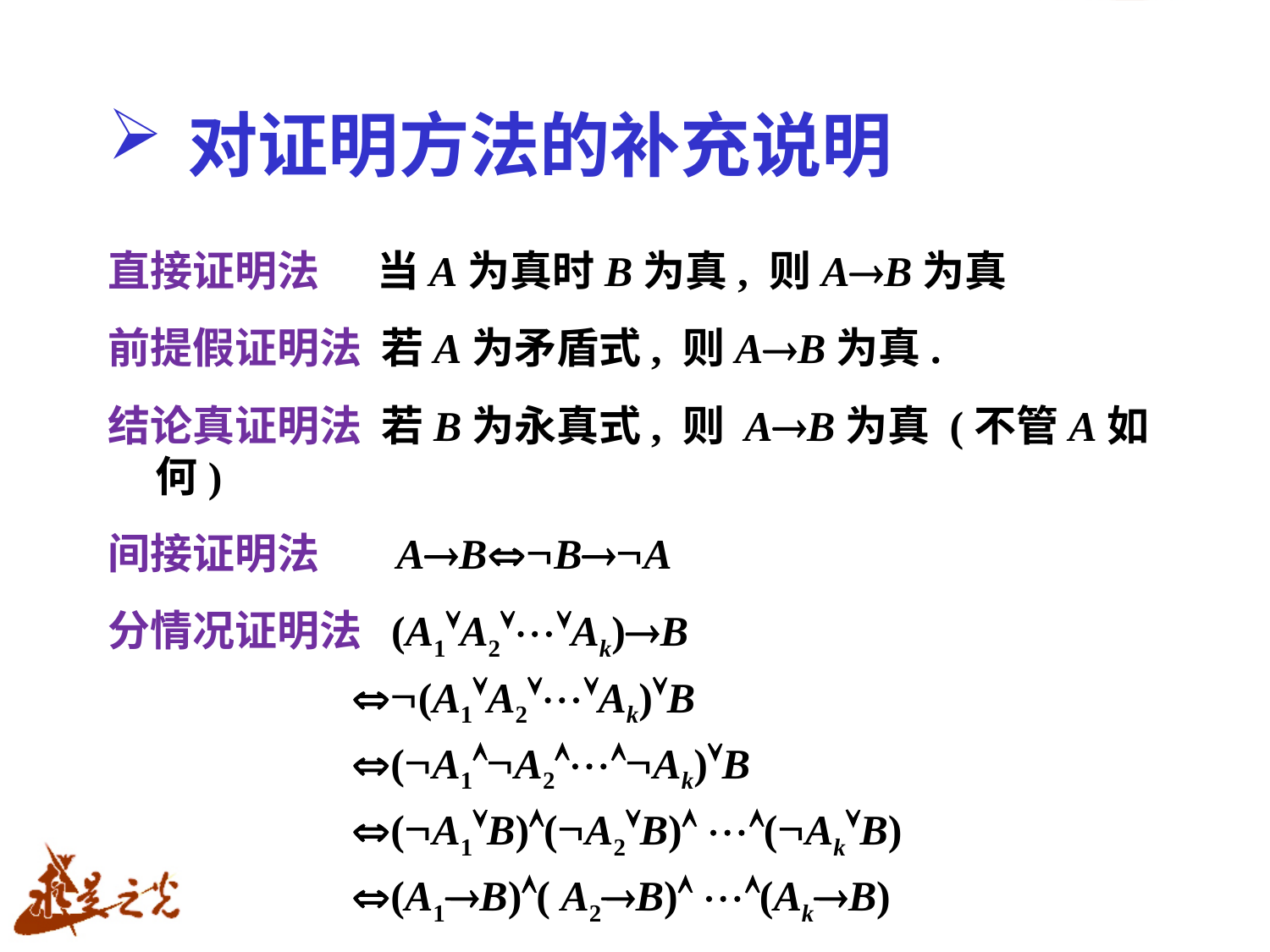

# 对证明方法的补充说明
直接证明法      当A为真时B为真, 则A→B为真
前提假证明法  若A为矛盾式, 则A→B为真.
结论真证明法  若B为永真式, 则 A→B为真 (不管A如何)
间接证明法       A→B⇔¬B→¬A
分情况证明法  (A1∨A2∨…∨Ak)→B
                       ⇔¬(A1∨A2∨…∨Ak)∨B
                       ⇔(¬A1∧¬A2∧…∧¬Ak)∨B
                       ⇔(¬A1∨B)∧(¬A2∨B)∧ …∧(¬Ak∨B)
                       ⇔(A1→B)∧( A2→B)∧ …∧(Ak→B)
21